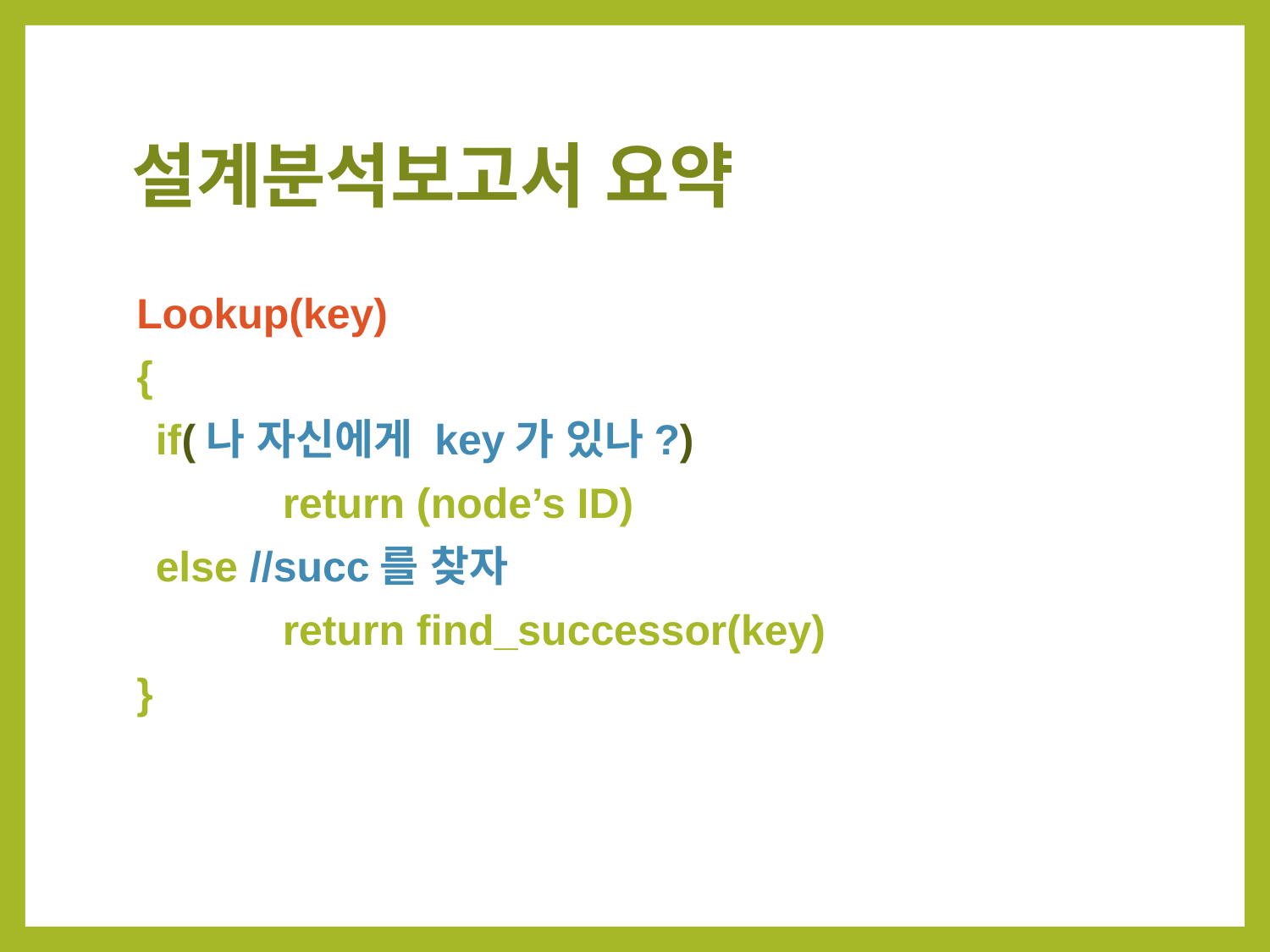

# 설계분석보고서 요약
Lookup(key)
{
	if(나 자신에게 key가 있나?)
		return (node’s ID)
	else //succ를 찾자
		return find_successor(key)
}